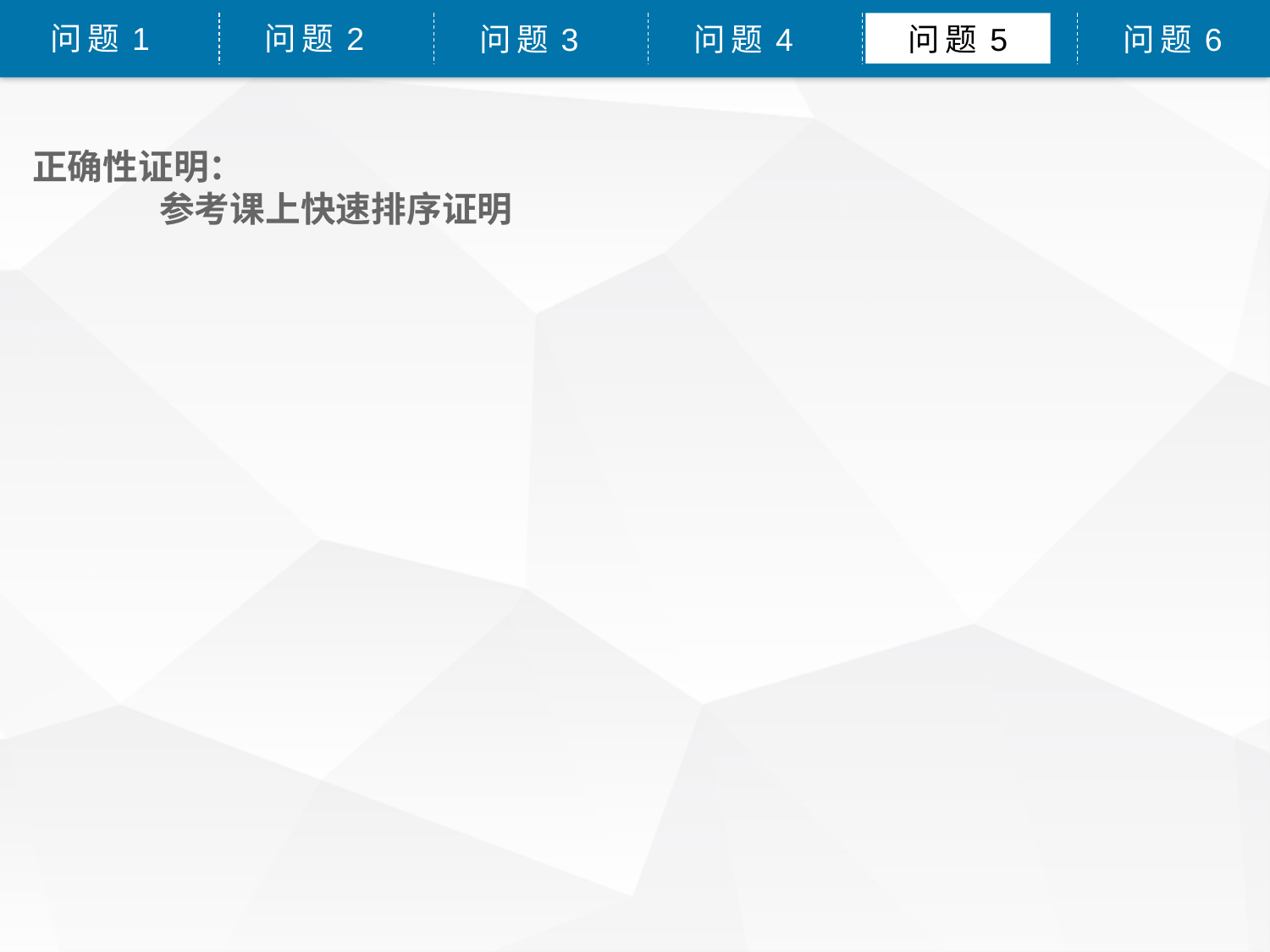

问题1
问题2
问题3
问题4
问题5
问题6
正确性证明：
	参考课上快速排序证明